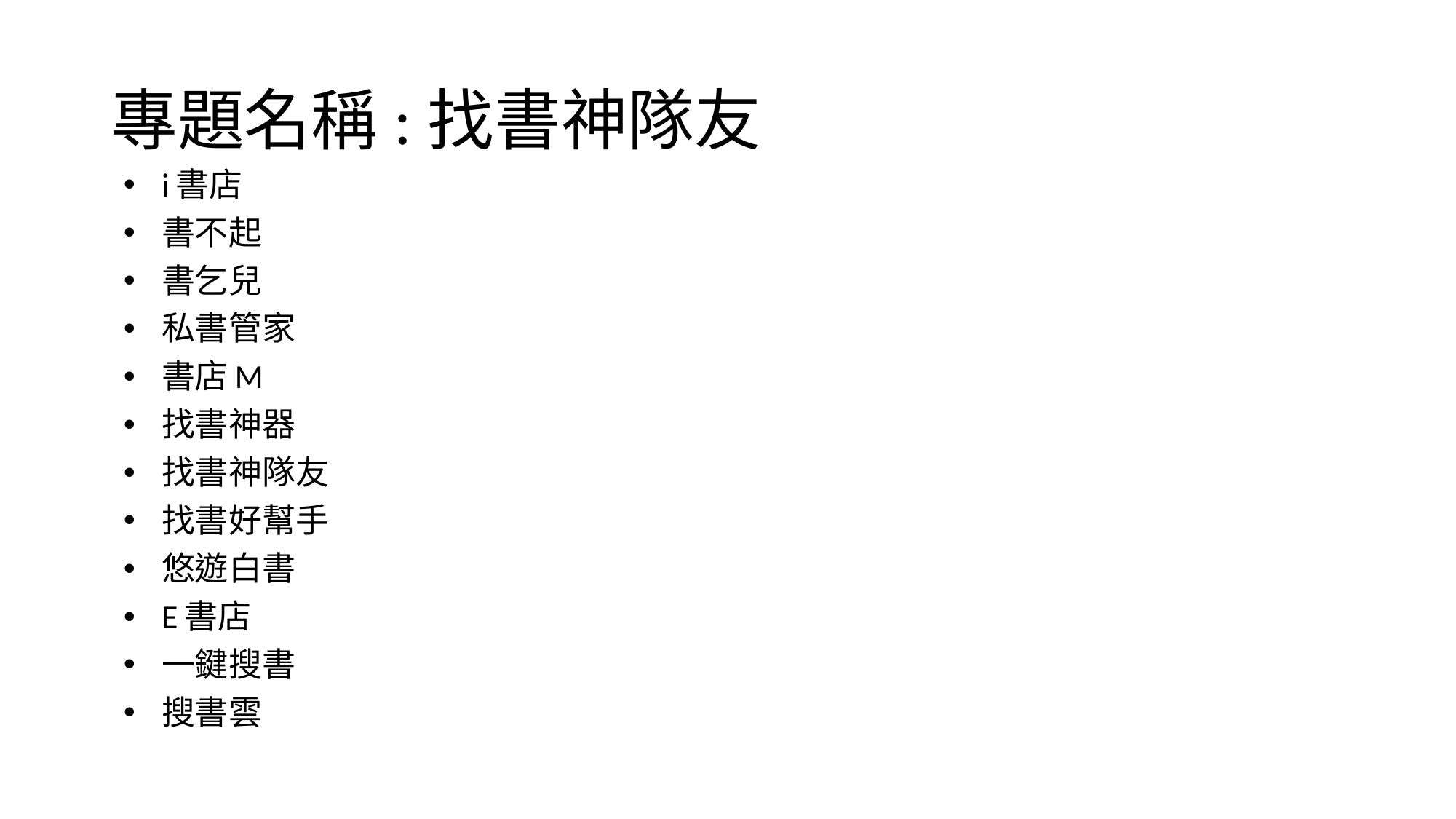

# 專題名稱:找書神隊友
i書店
書不起
書乞兒
私書管家
書店M
找書神器
找書神隊友
找書好幫手
悠遊白書
E書店
一鍵搜書
搜書雲